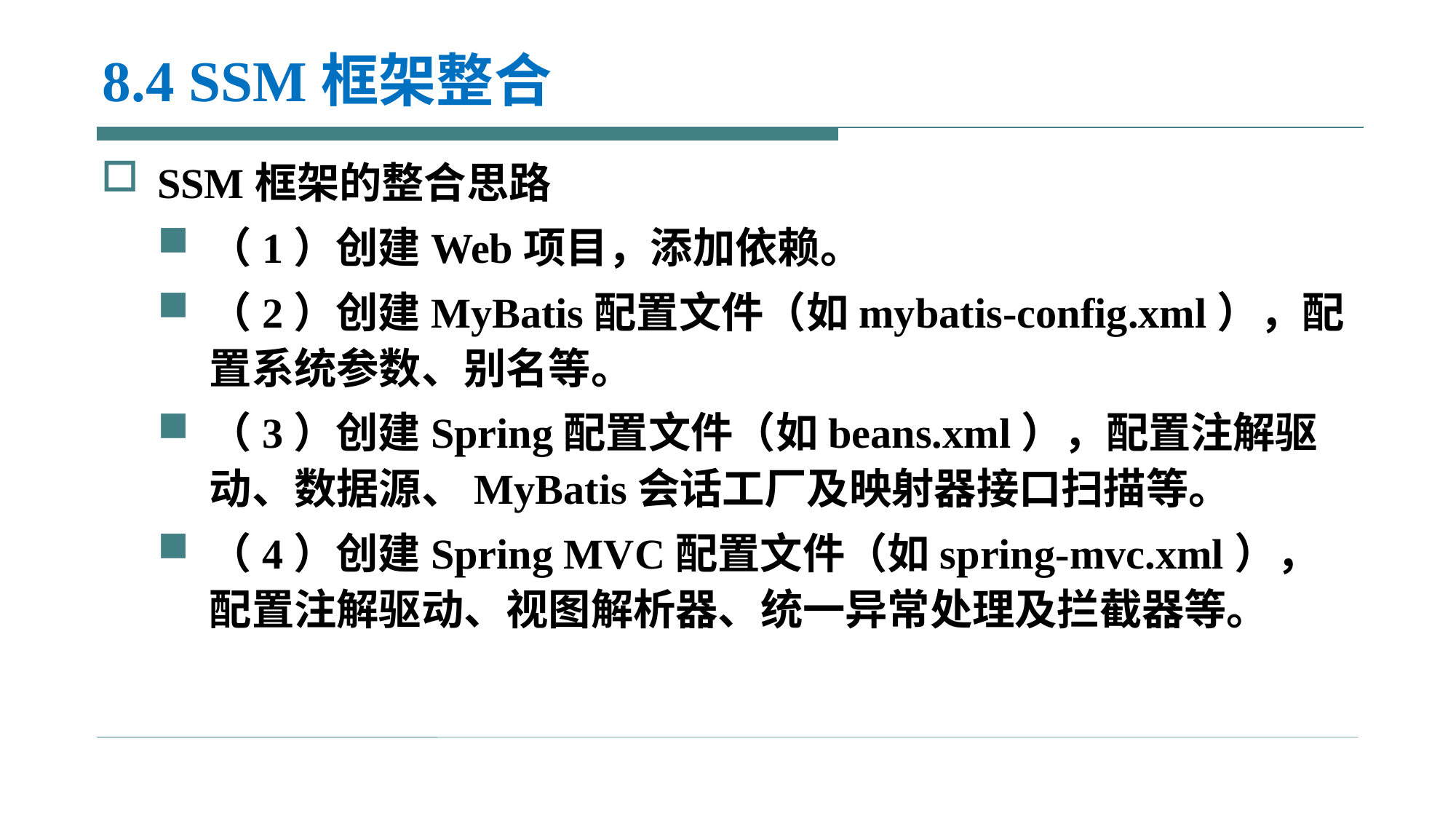

# 8.4 SSM框架整合
SSM框架的整合思路
（1）创建Web项目，添加依赖。
（2）创建MyBatis配置文件（如mybatis-config.xml），配置系统参数、别名等。
（3）创建Spring配置文件（如beans.xml），配置注解驱动、数据源、MyBatis会话工厂及映射器接口扫描等。
（4）创建Spring MVC配置文件（如spring-mvc.xml），配置注解驱动、视图解析器、统一异常处理及拦截器等。

25